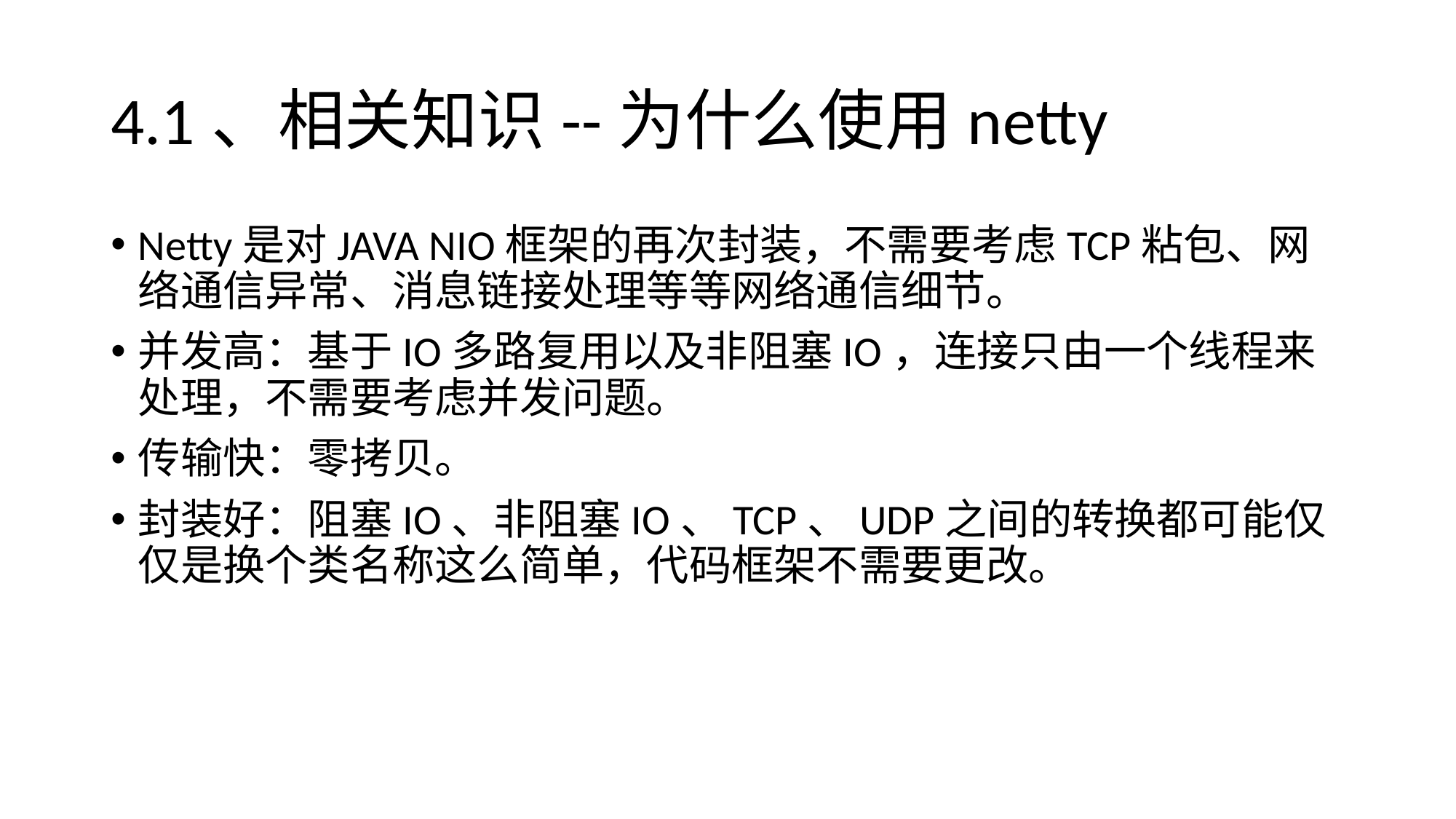

# 4.1、相关知识--为什么使用netty
Netty是对JAVA NIO框架的再次封装，不需要考虑TCP粘包、网络通信异常、消息链接处理等等网络通信细节。
并发高：基于IO多路复用以及非阻塞IO，连接只由一个线程来处理，不需要考虑并发问题。
传输快：零拷贝。
封装好：阻塞IO、非阻塞IO、TCP、UDP之间的转换都可能仅仅是换个类名称这么简单，代码框架不需要更改。